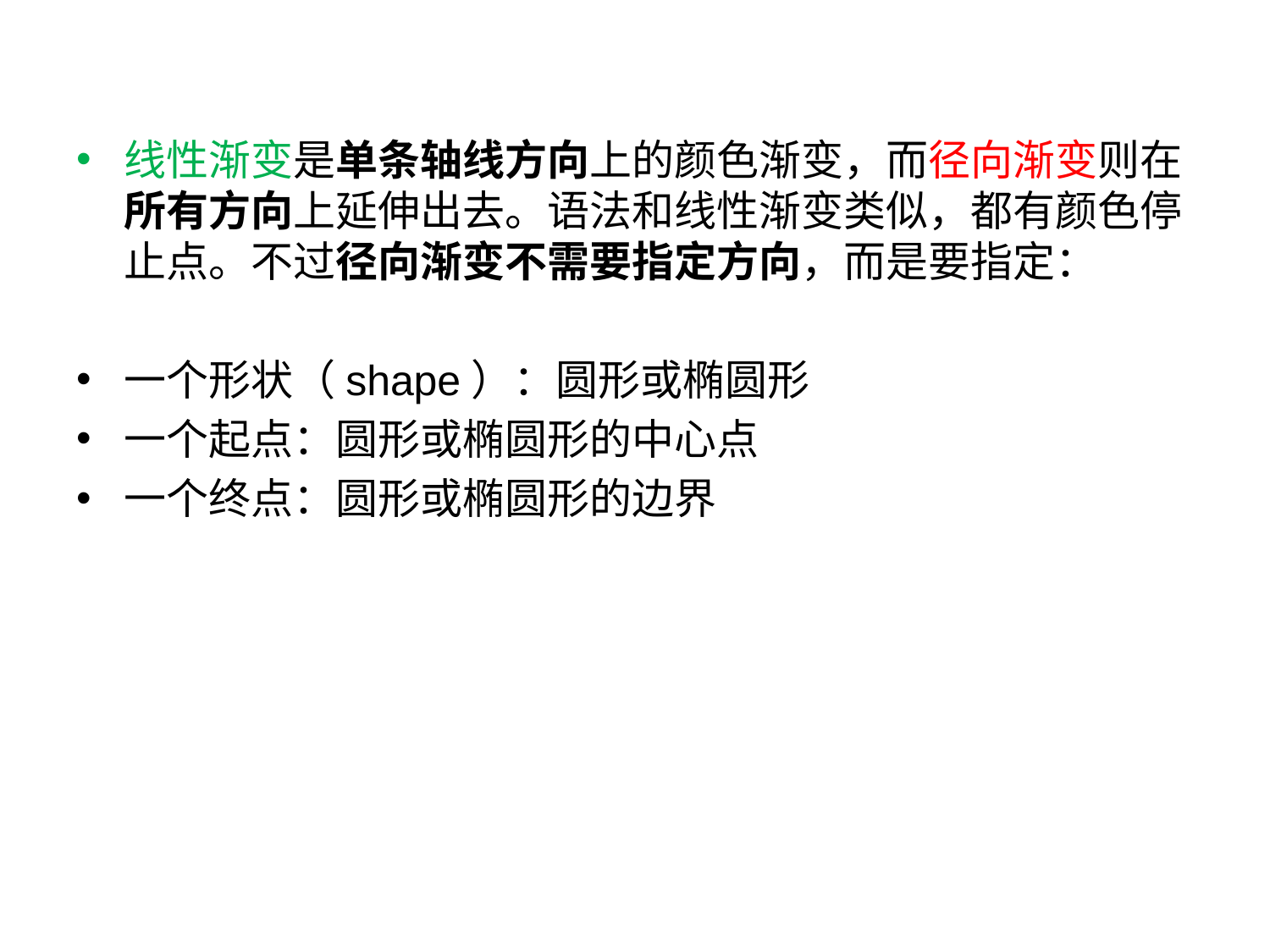

#
线性渐变是单条轴线方向上的颜色渐变，而径向渐变则在所有方向上延伸出去。语法和线性渐变类似，都有颜色停止点。不过径向渐变不需要指定方向，而是要指定：

一个形状（shape）：圆形或椭圆形
一个起点：圆形或椭圆形的中心点
一个终点：圆形或椭圆形的边界